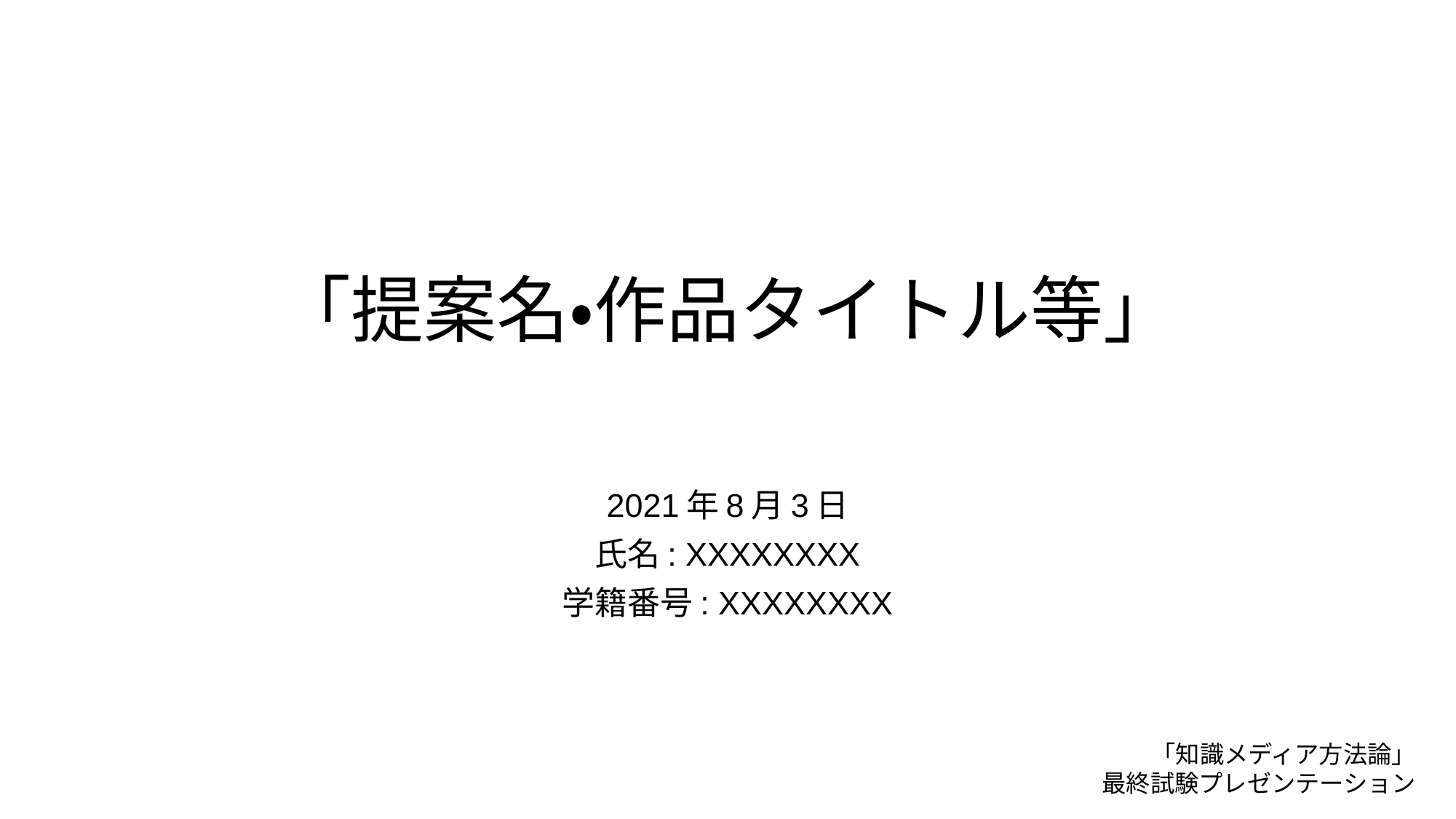

# 「提案名・作品タイトル等」

2021年8月3日
氏名: XXXXXXXX
学籍番号: XXXXXXXX
「知識メディア方法論」
最終試験プレゼンテーション